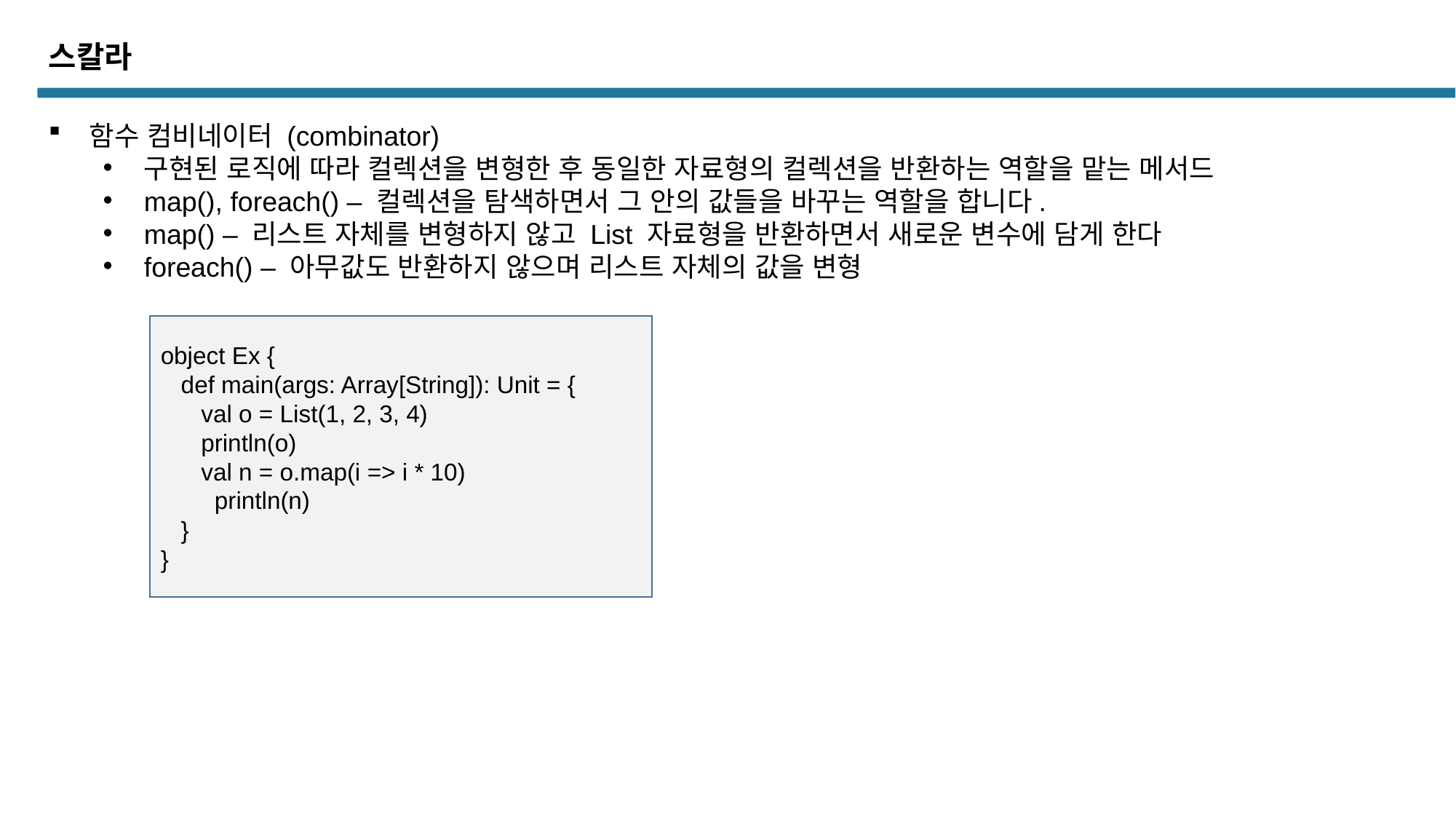

스칼라
함수 컴비네이터 (combinator)
구현된 로직에 따라 컬렉션을 변형한 후 동일한 자료형의 컬렉션을 반환하는 역할을 맡는 메서드
map(), foreach() – 컬렉션을 탐색하면서 그 안의 값들을 바꾸는 역할을 합니다.
map() – 리스트 자체를 변형하지 않고 List 자료형을 반환하면서 새로운 변수에 담게 한다
foreach() – 아무값도 반환하지 않으며 리스트 자체의 값을 변형
object Ex {
   def main(args: Array[String]): Unit = {
      val o = List(1, 2, 3, 4)
      println(o)
      val n = o.map(i => i * 10)
        println(n)
   }
}